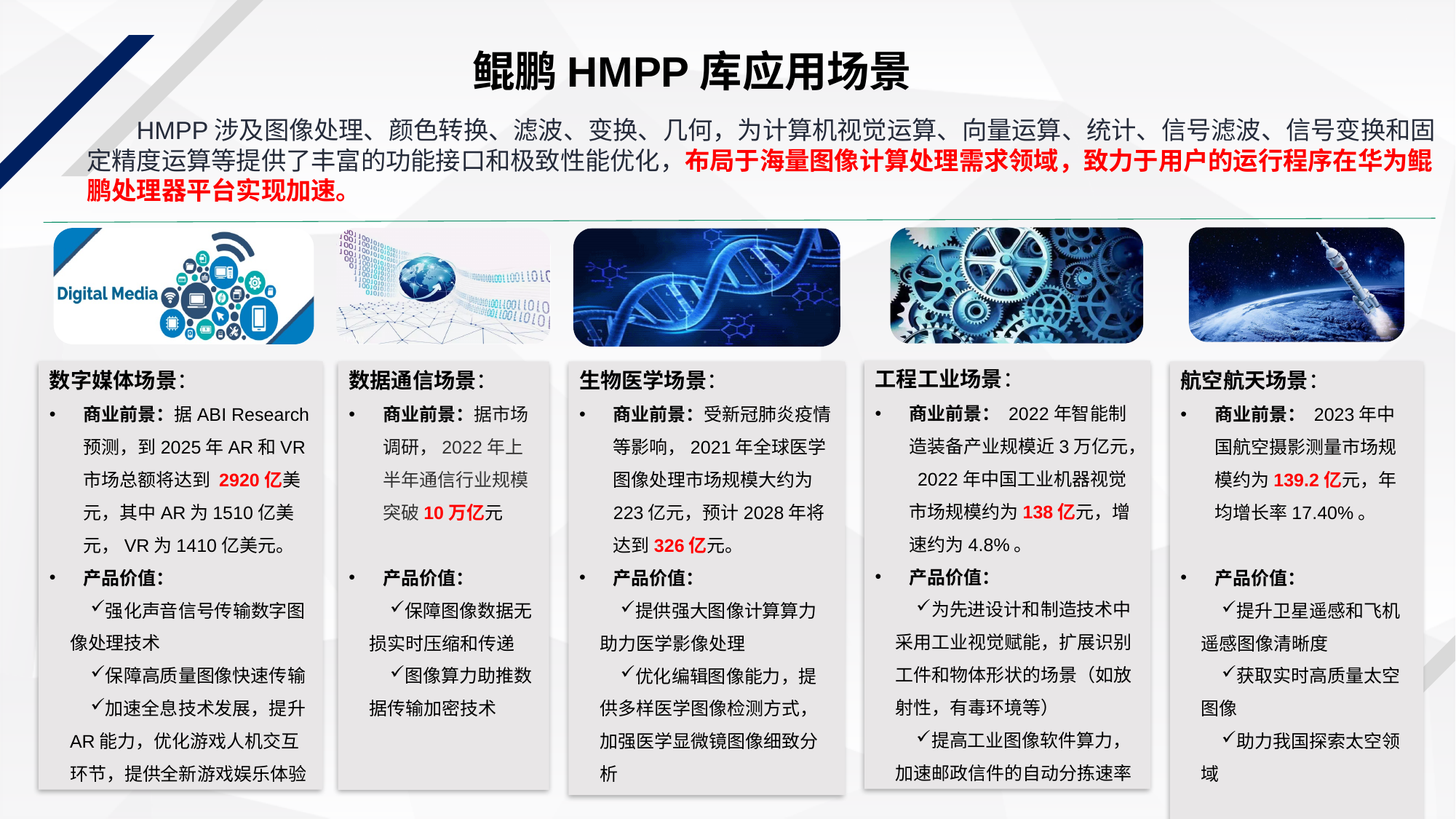

鲲鹏HMPP库应用场景
       HMPP涉及图像处理、颜色转换、滤波、变换、几何，为计算机视觉运算、向量运算、统计、信号滤波、信号变换和固定精度运算等提供了丰富的功能接口和极致性能优化，布局于海量图像计算处理需求领域，致力于用户的运行程序在华为鲲鹏处理器平台实现加速。

工程工业场景：
商业前景： 2022年智能制造装备产业规模近3万亿元， 2022年中国工业机器视觉市场规模约为138亿元，增速约为4.8%。
产品价值：
为先进设计和制造技术中采用工业视觉赋能，扩展识别工件和物体形状的场景（如放射性，有毒环境等）
提高工业图像软件算力，加速邮政信件的自动分拣速率
数字媒体场景：
商业前景：据ABI Research预测，到2025年AR和VR市场总额将达到 2920亿美元，其中AR为1510亿美元，VR为1410亿美元。
产品价值：
强化声音信号传输数字图像处理技术
保障高质量图像快速传输
加速全息技术发展，提升AR能力，优化游戏人机交互环节，提供全新游戏娱乐体验
数据通信场景：
商业前景：据市场 调研，2022年上半年通信行业规模突破10万亿元

产品价值：
保障图像数据无损实时压缩和传递
图像算力助推数据传输加密技术

生物医学场景：
商业前景：受新冠肺炎疫情等影响，2021年全球医学图像处理市场规模大约为223亿元，预计2028年将达到326亿元。
产品价值：
提供强大图像计算算力 助力医学影像处理
优化编辑图像能力，提供多样医学图像检测方式，加强医学显微镜图像细致分析
航空航天场景：
商业前景： 2023年中国航空摄影测量市场规模约为139.2亿元，年均增长率17.40%。

产品价值：
提升卫星遥感和飞机遥感图像清晰度
获取实时高质量太空图像
助力我国探索太空领域